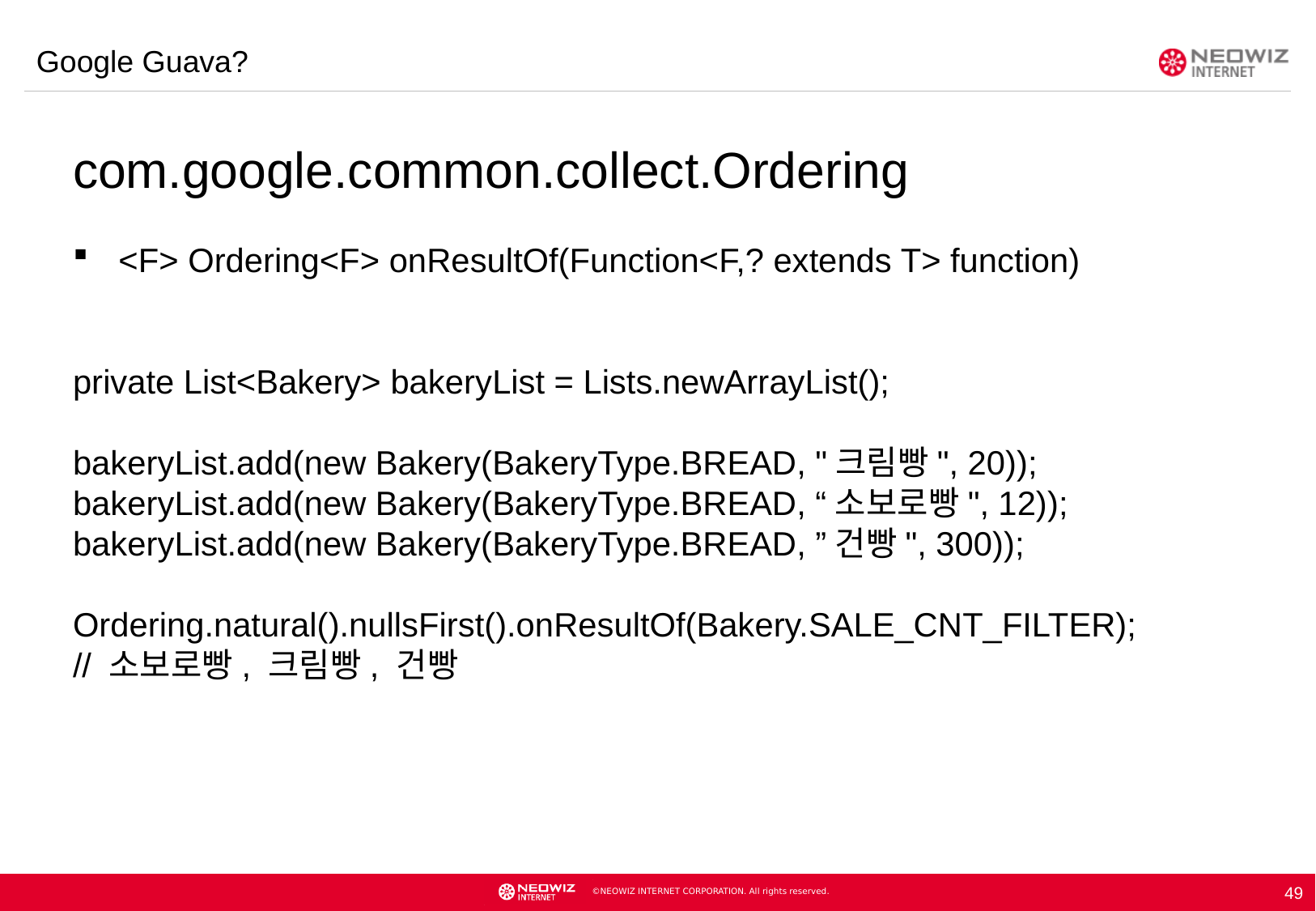

Google Guava?

com.google.common.collect.Ordering

<F> Ordering<F> onResultOf(Function<F,? extends T> function)

private List<Bakery> bakeryList = Lists.newArrayList();

bakeryList.add(new Bakery(BakeryType.BREAD, "크림빵", 20));
bakeryList.add(new Bakery(BakeryType.BREAD, “소보로빵", 12));
bakeryList.add(new Bakery(BakeryType.BREAD, ”건빵", 300));

Ordering.natural().nullsFirst().onResultOf(Bakery.SALE_CNT_FILTER);
// 소보로빵, 크림빵, 건빵

49